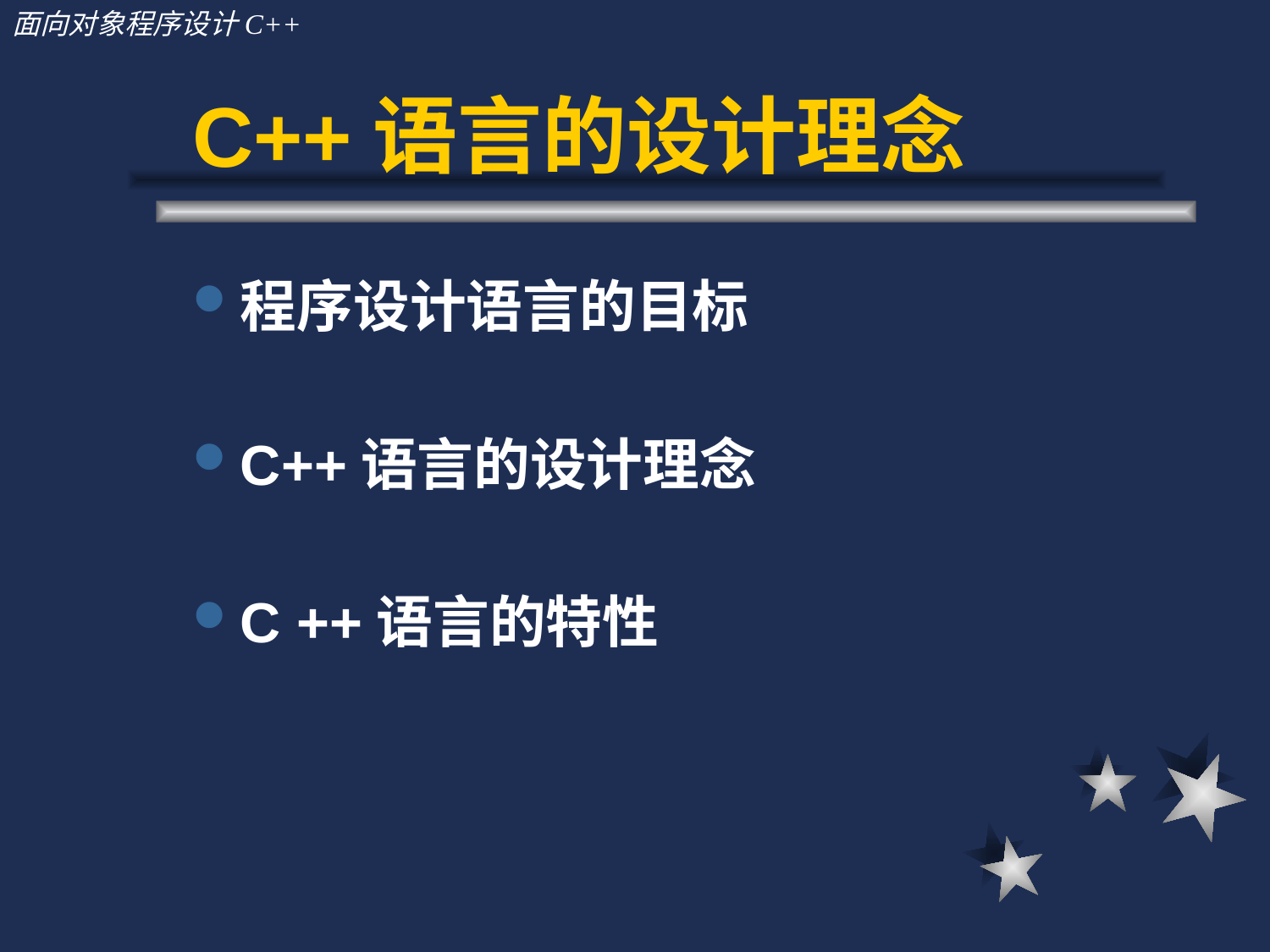

# C++语言的设计理念
程序设计语言的目标

C++语言的设计理念

C ++语言的特性
2